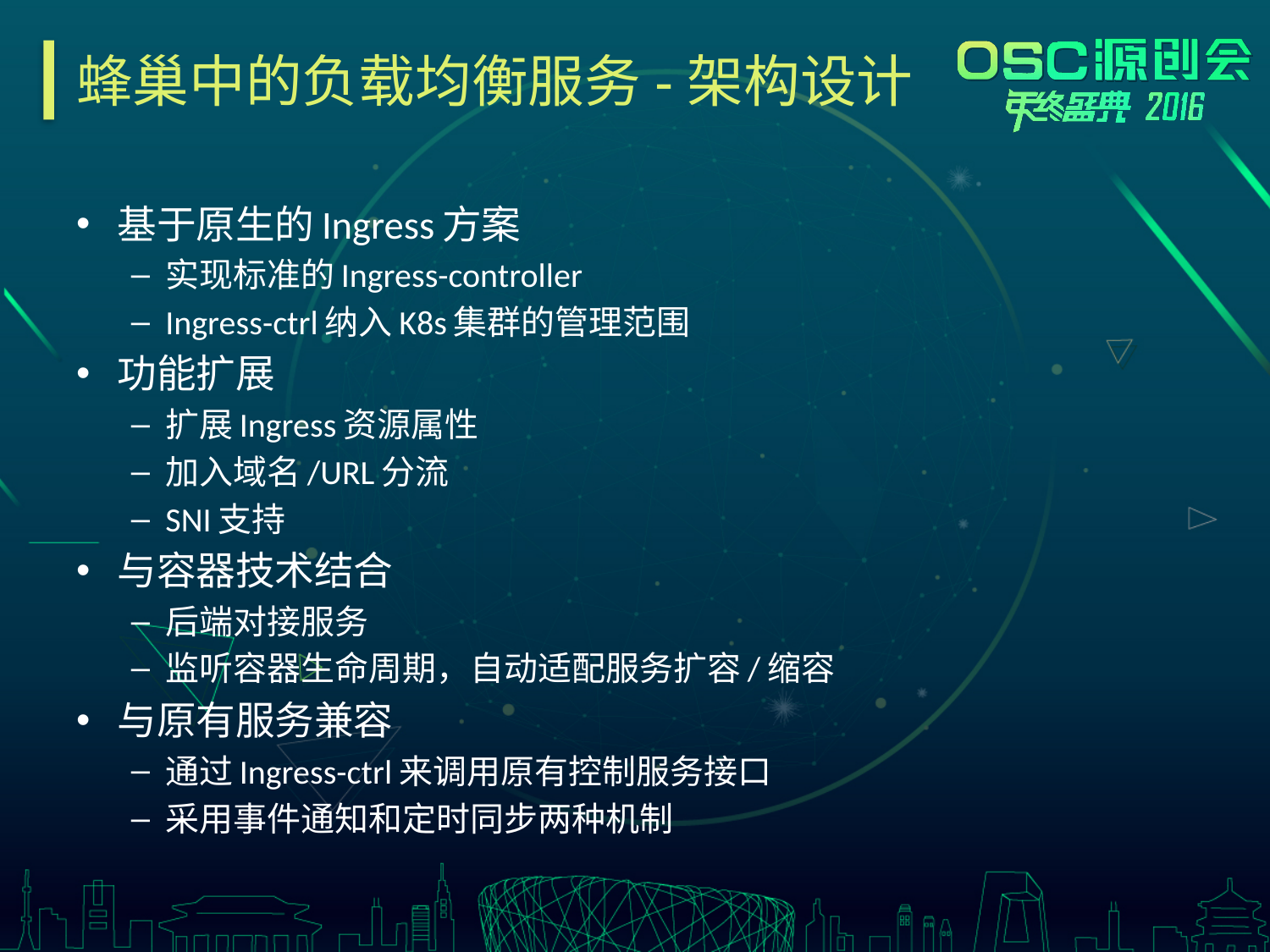

# 蜂巢中的负载均衡服务-架构设计
基于原生的Ingress方案
实现标准的Ingress-controller
Ingress-ctrl纳入K8s集群的管理范围
功能扩展
扩展Ingress资源属性
加入域名/URL分流
SNI支持
与容器技术结合
后端对接服务
监听容器生命周期，自动适配服务扩容/缩容
与原有服务兼容
通过Ingress-ctrl来调用原有控制服务接口
采用事件通知和定时同步两种机制